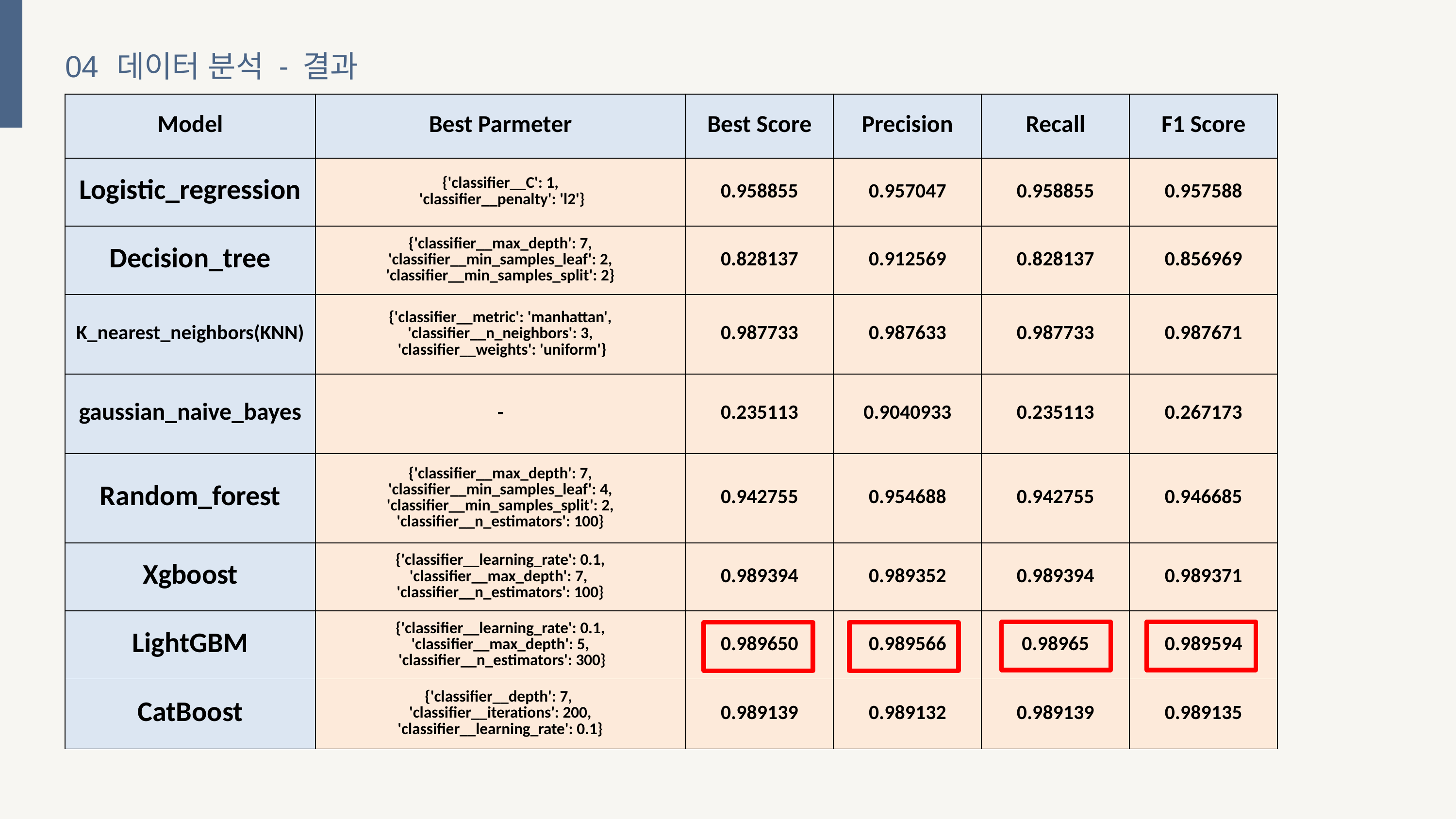

04
데이터 분석 - 결과
| Model | Best Parmeter | Best Score | Precision | Recall | F1 Score |
| --- | --- | --- | --- | --- | --- |
| Logistic\_regression | {'classifier\_\_C': 1, 'classifier\_\_penalty': 'l2'} | 0.958855 | 0.957047 | 0.958855 | 0.957588 |
| Decision\_tree | {'classifier\_\_max\_depth': 7, 'classifier\_\_min\_samples\_leaf': 2, 'classifier\_\_min\_samples\_split': 2} | 0.828137 | 0.912569 | 0.828137 | 0.856969 |
| K\_nearest\_neighbors(KNN) | {'classifier\_\_metric': 'manhattan', 'classifier\_\_n\_neighbors': 3, 'classifier\_\_weights': 'uniform'} | 0.987733 | 0.987633 | 0.987733 | 0.987671 |
| gaussian\_naive\_bayes | - | 0.235113 | 0.9040933 | 0.235113 | 0.267173 |
| Random\_forest | {'classifier\_\_max\_depth': 7, 'classifier\_\_min\_samples\_leaf': 4, 'classifier\_\_min\_samples\_split': 2, 'classifier\_\_n\_estimators': 100} | 0.942755 | 0.954688 | 0.942755 | 0.946685 |
| Xgboost | {'classifier\_\_learning\_rate': 0.1, 'classifier\_\_max\_depth': 7, 'classifier\_\_n\_estimators': 100} | 0.989394 | 0.989352 | 0.989394 | 0.989371 |
| LightGBM | {'classifier\_\_learning\_rate': 0.1, 'classifier\_\_max\_depth': 5, 'classifier\_\_n\_estimators': 300} | 0.989650 | 0.989566 | 0.98965 | 0.989594 |
| CatBoost | {'classifier\_\_depth': 7, 'classifier\_\_iterations': 200, 'classifier\_\_learning\_rate': 0.1} | 0.989139 | 0.989132 | 0.989139 | 0.989135 |